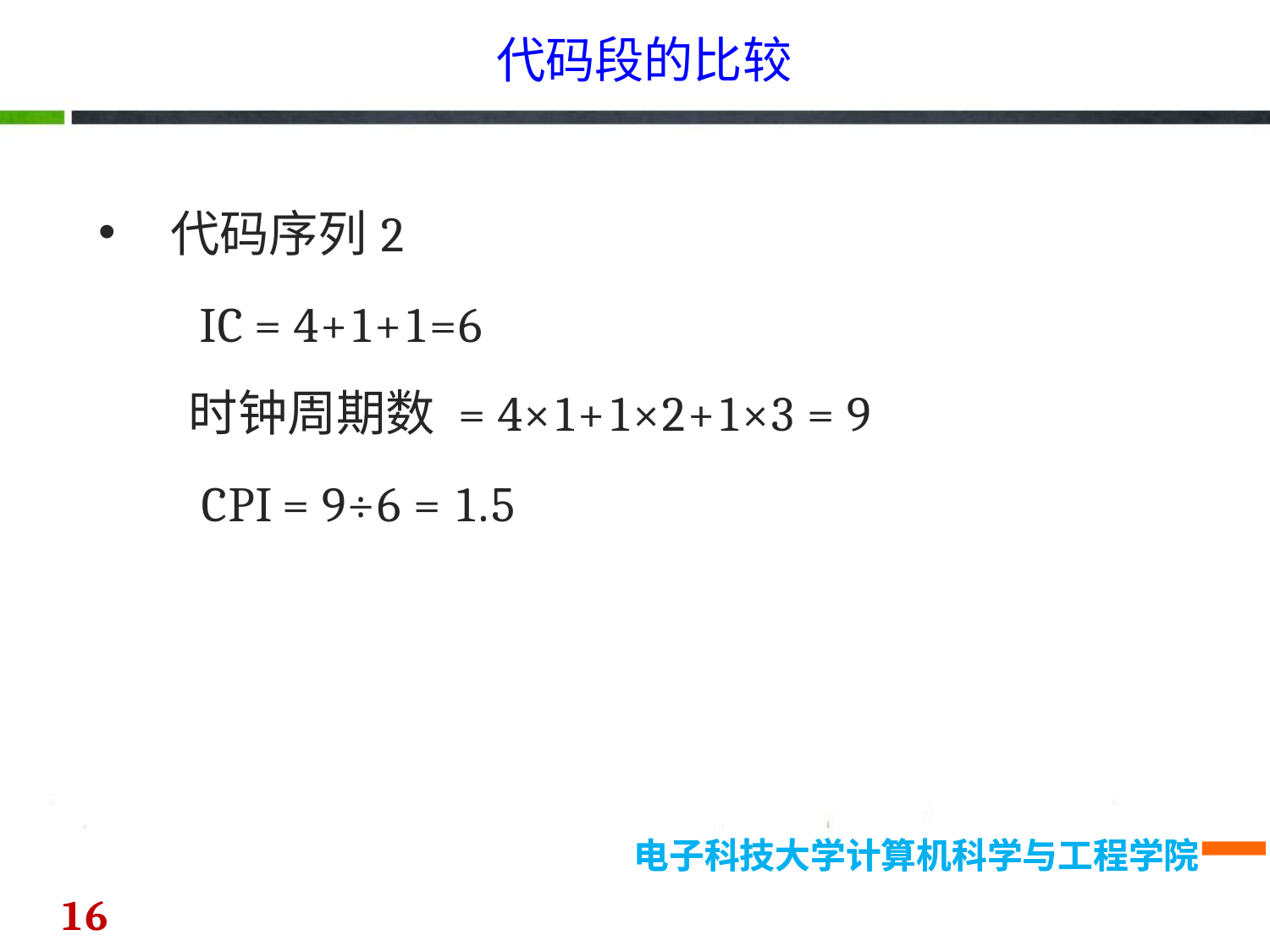

代码段的比较
代码序列2
IC = 4+1+1=6
时钟周期数 = 4×1+1×2+1×3 = 9
CPI = 9÷6 = 1.5
电子科技大学计算机科学与工程学院